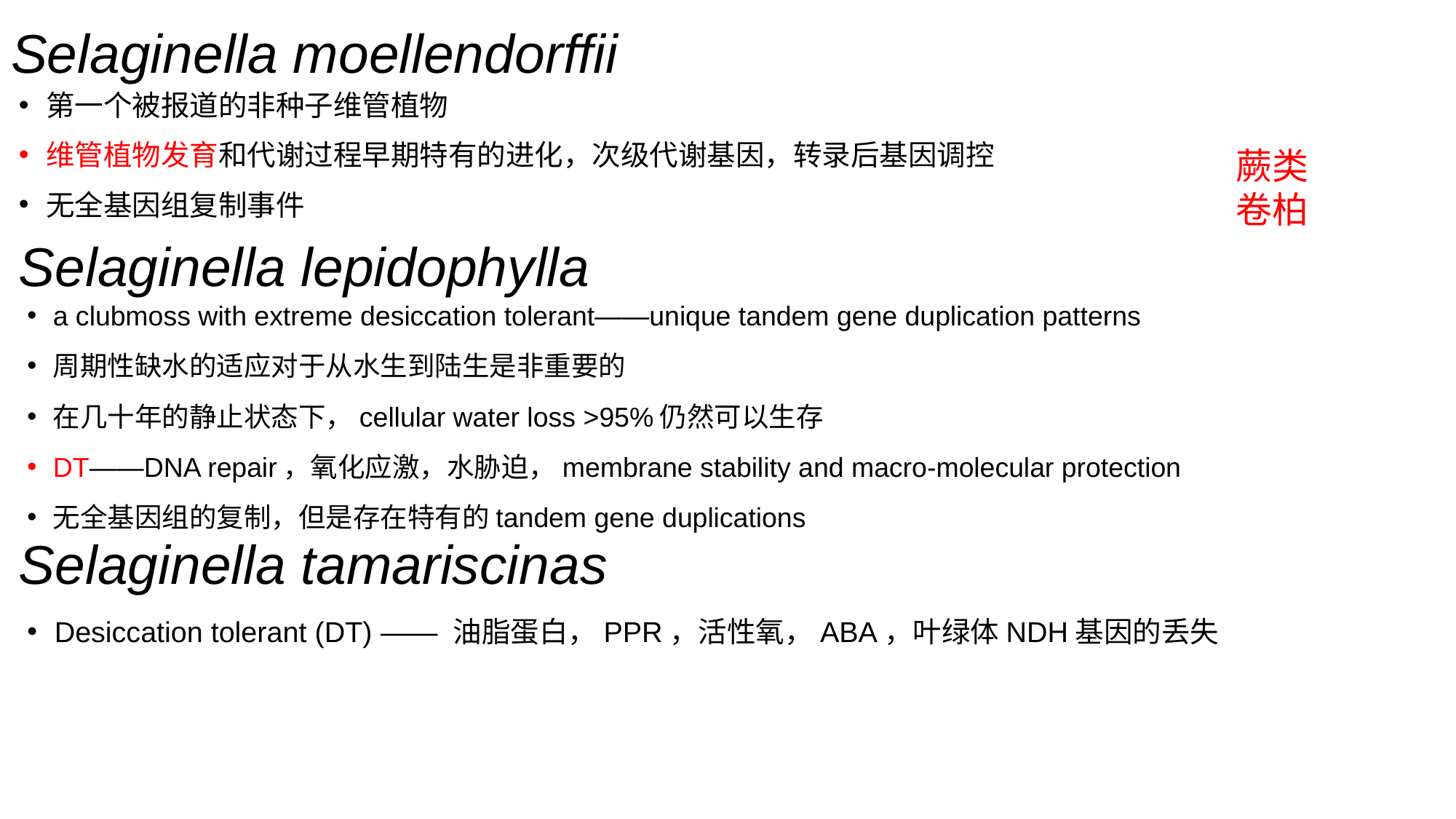

# Selaginella moellendorffii
第一个被报道的非种子维管植物
维管植物发育和代谢过程早期特有的进化，次级代谢基因，转录后基因调控
无全基因组复制事件
蕨类
卷柏
Selaginella lepidophylla
a clubmoss with extreme desiccation tolerant——unique tandem gene duplication patterns
周期性缺水的适应对于从水生到陆生是非重要的
在几十年的静止状态下，cellular water loss >95%仍然可以生存
DT——DNA repair，氧化应激，水胁迫，membrane stability and macro-molecular protection
无全基因组的复制，但是存在特有的tandem gene duplications
Selaginella tamariscinas
Desiccation tolerant (DT) —— 油脂蛋白，PPR，活性氧，ABA，叶绿体NDH基因的丢失